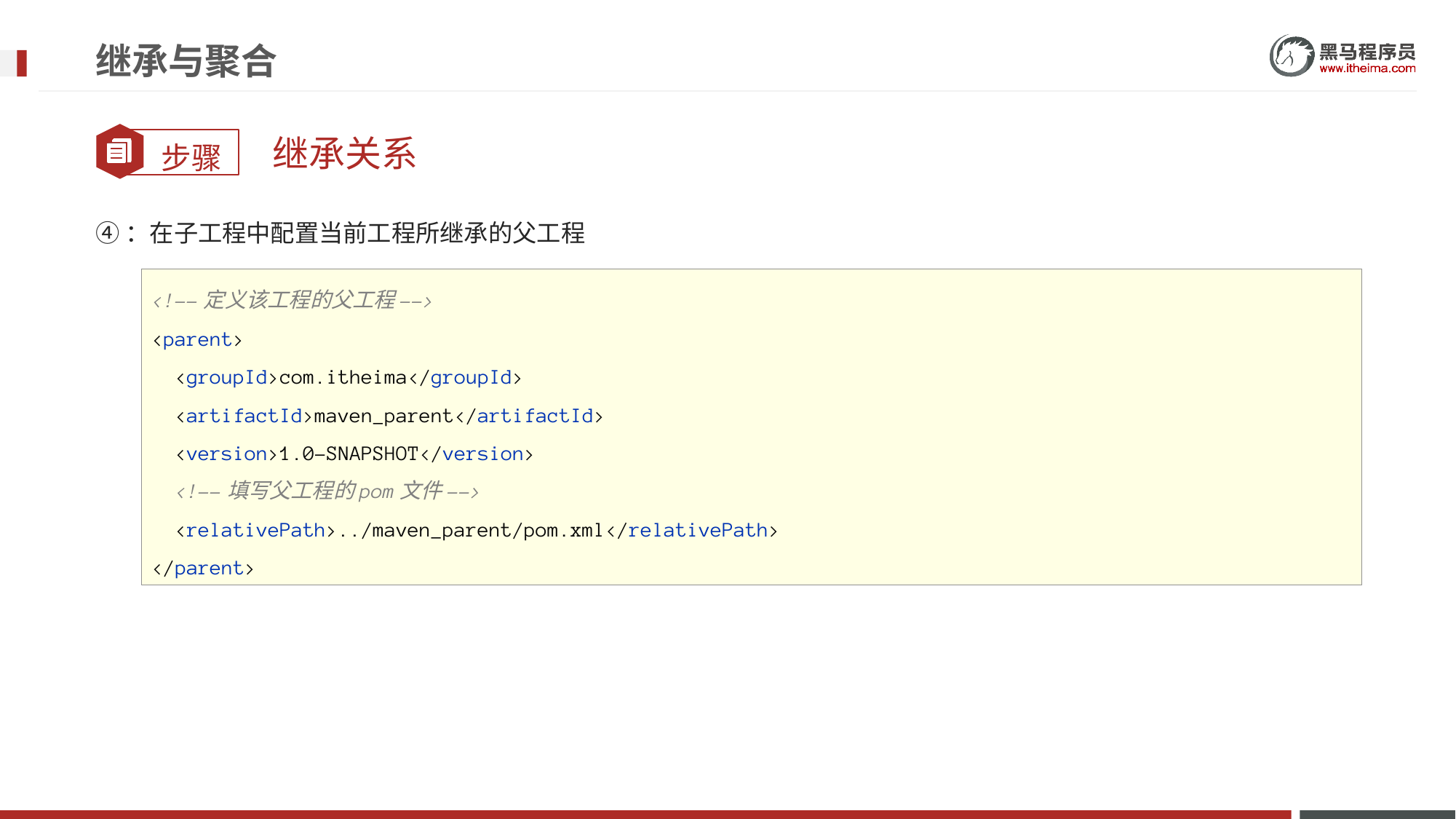

# 继承与聚合
继承关系
④：在子工程中配置当前工程所继承的父工程
<!--定义该工程的父工程-->
<parent>
  <groupId>com.itheima</groupId>
  <artifactId>maven_parent</artifactId>
  <version>1.0-SNAPSHOT</version>
  <!--填写父工程的pom文件-->
  <relativePath>../maven_parent/pom.xml</relativePath>
</parent>